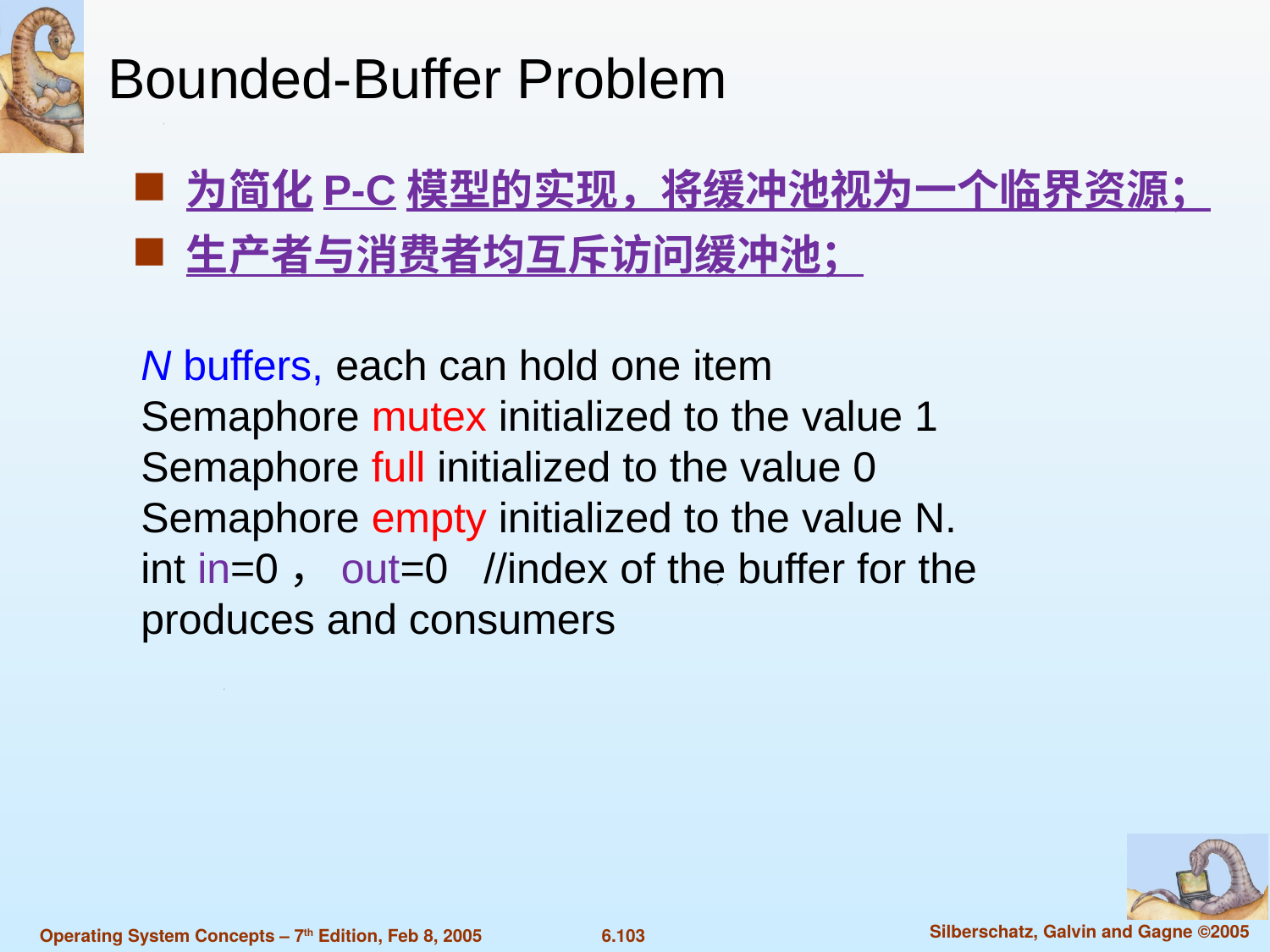

Bounded-Buffer Problem
为简化P-C模型的实现，将缓冲池视为一个临界资源；
生产者与消费者均互斥访问缓冲池；
N buffers, each can hold one item
Semaphore mutex initialized to the value 1
Semaphore full initialized to the value 0
Semaphore empty initialized to the value N.
int in=0，out=0   //index of the buffer for the produces and consumers